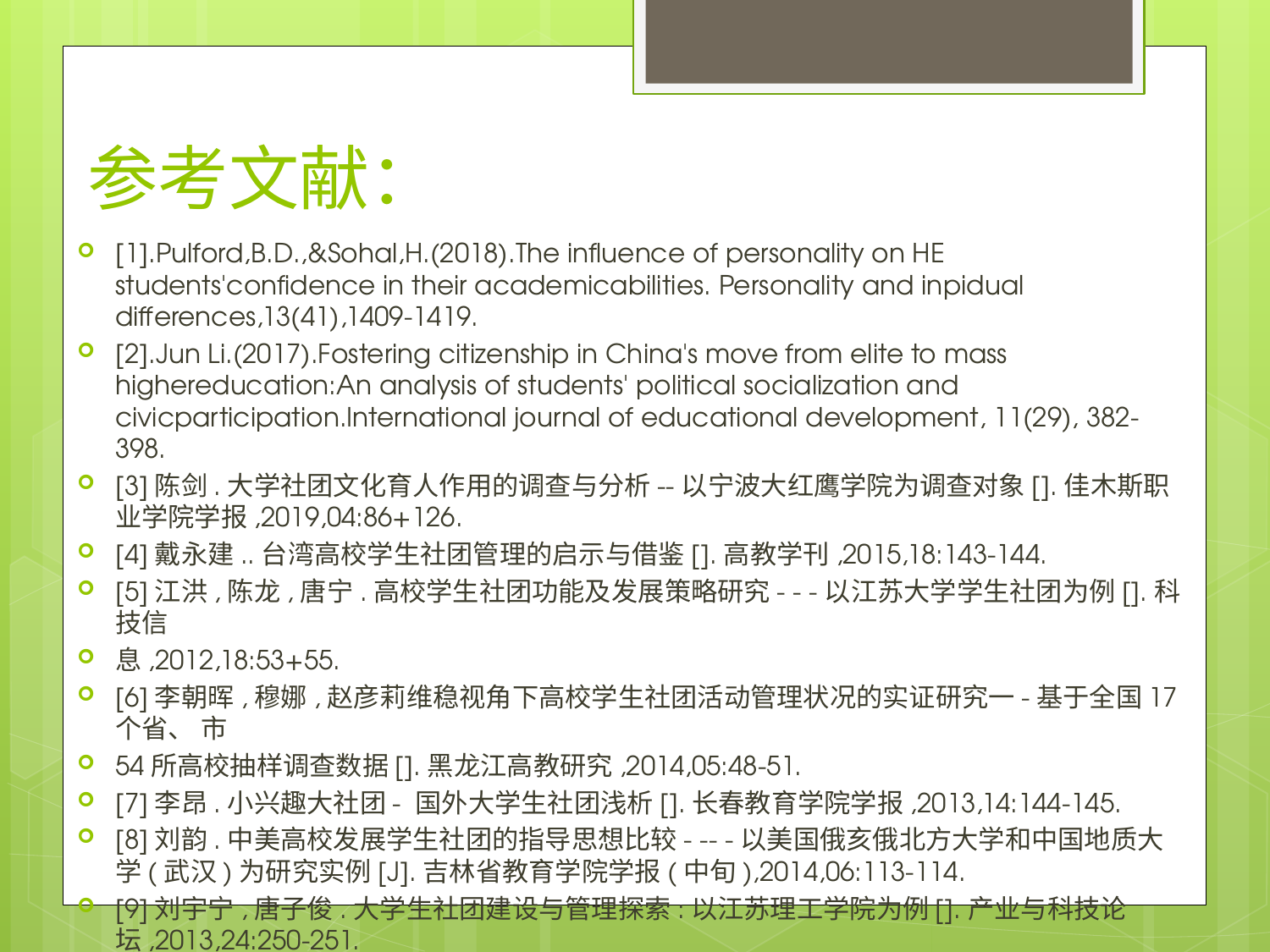

# 参考文献：
[1].Pulford,B.D.,&Sohal,H.(2018).The influence of personality on HE students'confidence in their academicabilities. Personality and inpidual differences,13(41),1409-1419.
[2].Jun Li.(2017).Fostering citizenship in China's move from elite to mass highereducation:An analysis of students' political socialization and civicparticipation.International journal of educational development, 11(29), 382-398.
[3]陈剑.大学社团文化育人作用的调查与分析--以宁波大红鹰学院为调查对象[].佳木斯职业学院学报,2019,04:86+126.
[4]戴永建..台湾高校学生社团管理的启示与借鉴[].高教学刊,2015,18:143-144.
[5]江洪,陈龙,唐宁.高校学生社团功能及发展策略研究- - -以江苏大学学生社团为例[].科技信
息,2012,18:53+55.
[6]李朝晖,穆娜,赵彦莉维稳视角下高校学生社团活动管理状况的实证研究一-基于全国17个省、 市
54所高校抽样调查数据[].黑龙江高教研究,2014,05:48-51.
[7]李昂.小兴趣大社团- 国外大学生社团浅析[].长春教育学院学报,2013,14:144-145.
[8]刘韵.中美高校发展学生社团的指导思想比较- -- -以美国俄亥俄北方大学和中国地质大学(武汉)为研究实例[J].吉林省教育学院学报(中旬),2014,06:113-114.
[9]刘宇宁,唐子俊.大学生社团建设与管理探索:以江苏理工学院为例[].产业与科技论坛,2013,24:250-251.